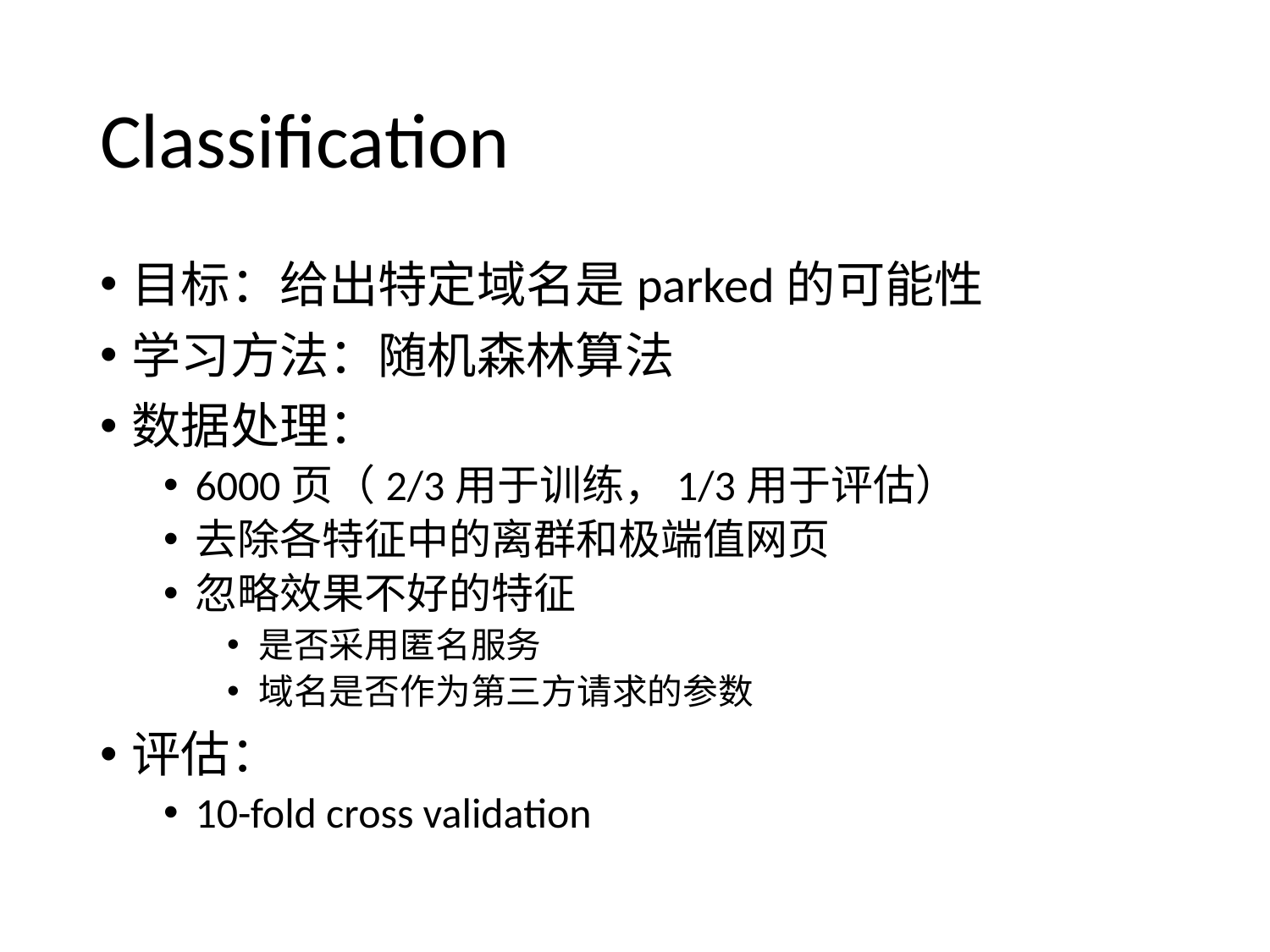

# Classification
目标：给出特定域名是parked的可能性
学习方法：随机森林算法
数据处理：
6000页（2/3用于训练，1/3用于评估）
去除各特征中的离群和极端值网页
忽略效果不好的特征
是否采用匿名服务
域名是否作为第三方请求的参数
评估：
10-fold cross validation